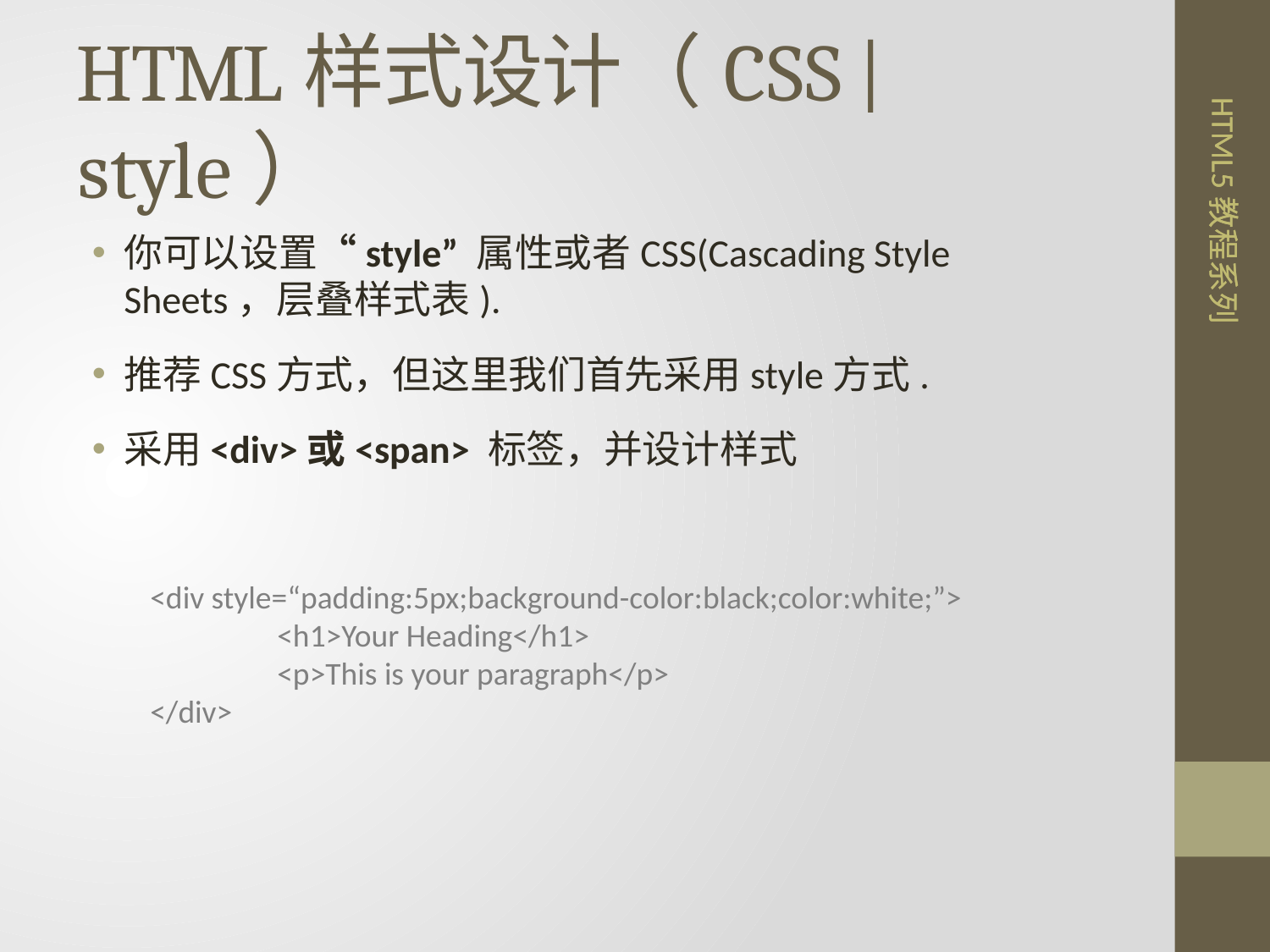

# HTML样式设计（CSS | style）
你可以设置“style” 属性或者CSS(Cascading Style Sheets，层叠样式表).
推荐CSS方式，但这里我们首先采用style方式.
采用<div>或<span> 标签，并设计样式
<div style=“padding:5px;background-color:black;color:white;”>
	<h1>Your Heading</h1>
	<p>This is your paragraph</p>
</div>